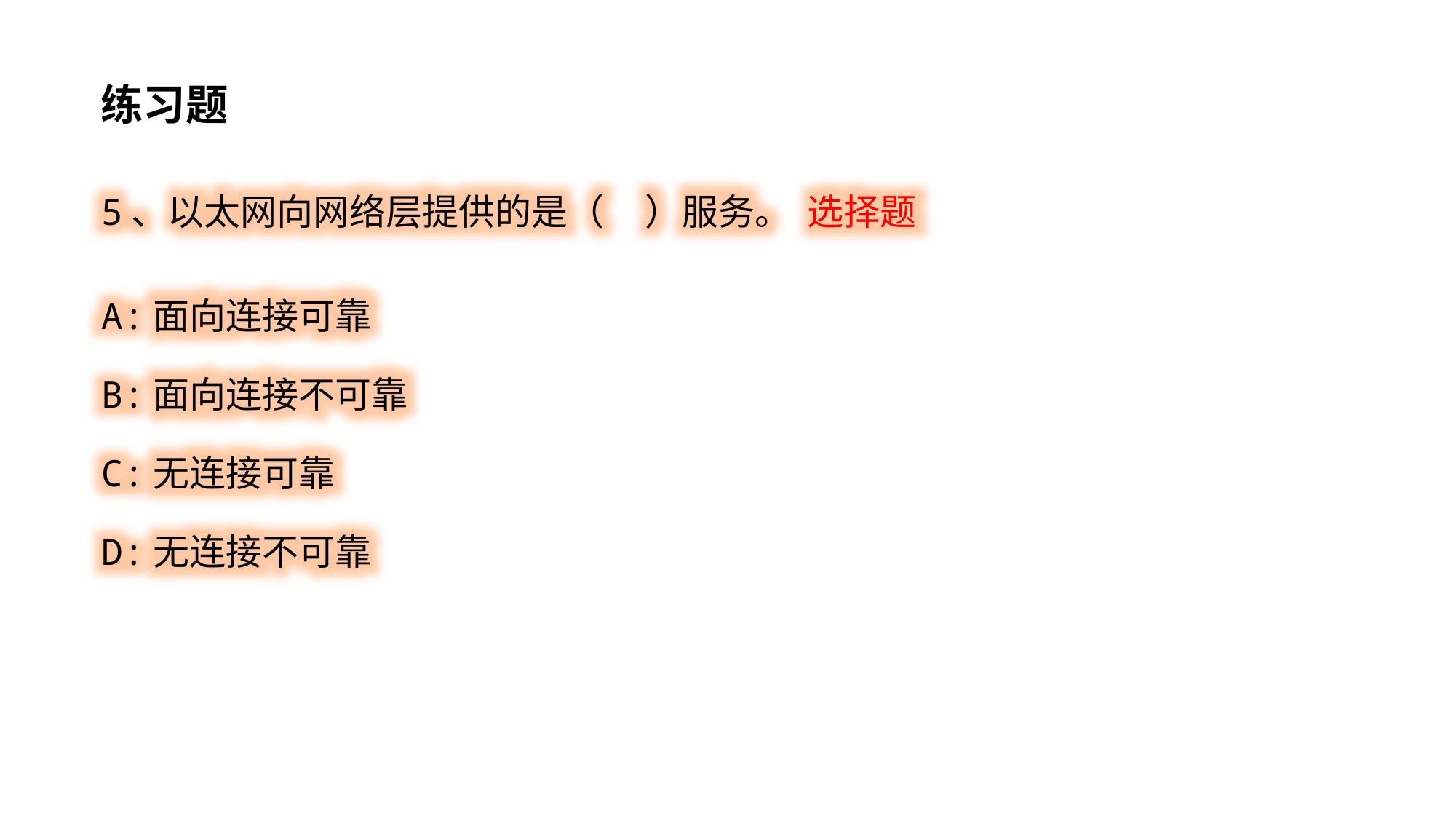

练习题
5、以太网向网络层提供的是（     ）服务。  选择题

A:面向连接可靠

B:面向连接不可靠

C:无连接可靠

D:无连接不可靠